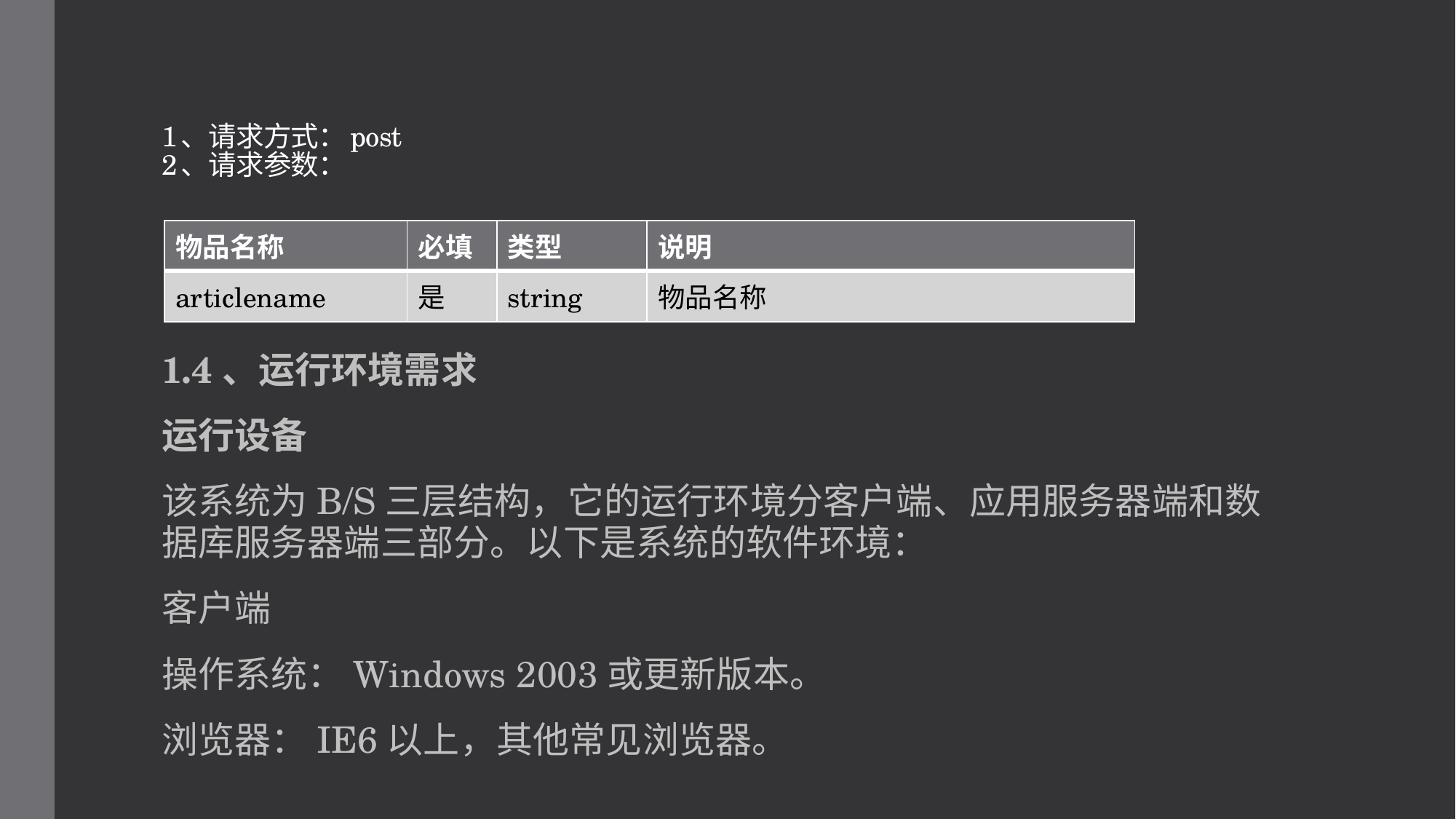

# 1、请求方式：post 2、请求参数：
| 物品名称 | 必填 | 类型 | 说明 |
| --- | --- | --- | --- |
| articlename | 是 | string | 物品名称 |
1.4、运行环境需求
运行设备
该系统为B/S三层结构，它的运行环境分客户端、应用服务器端和数据库服务器端三部分。以下是系统的软件环境：
客户端
操作系统：Windows 2003或更新版本。
浏览器：IE6以上，其他常见浏览器。